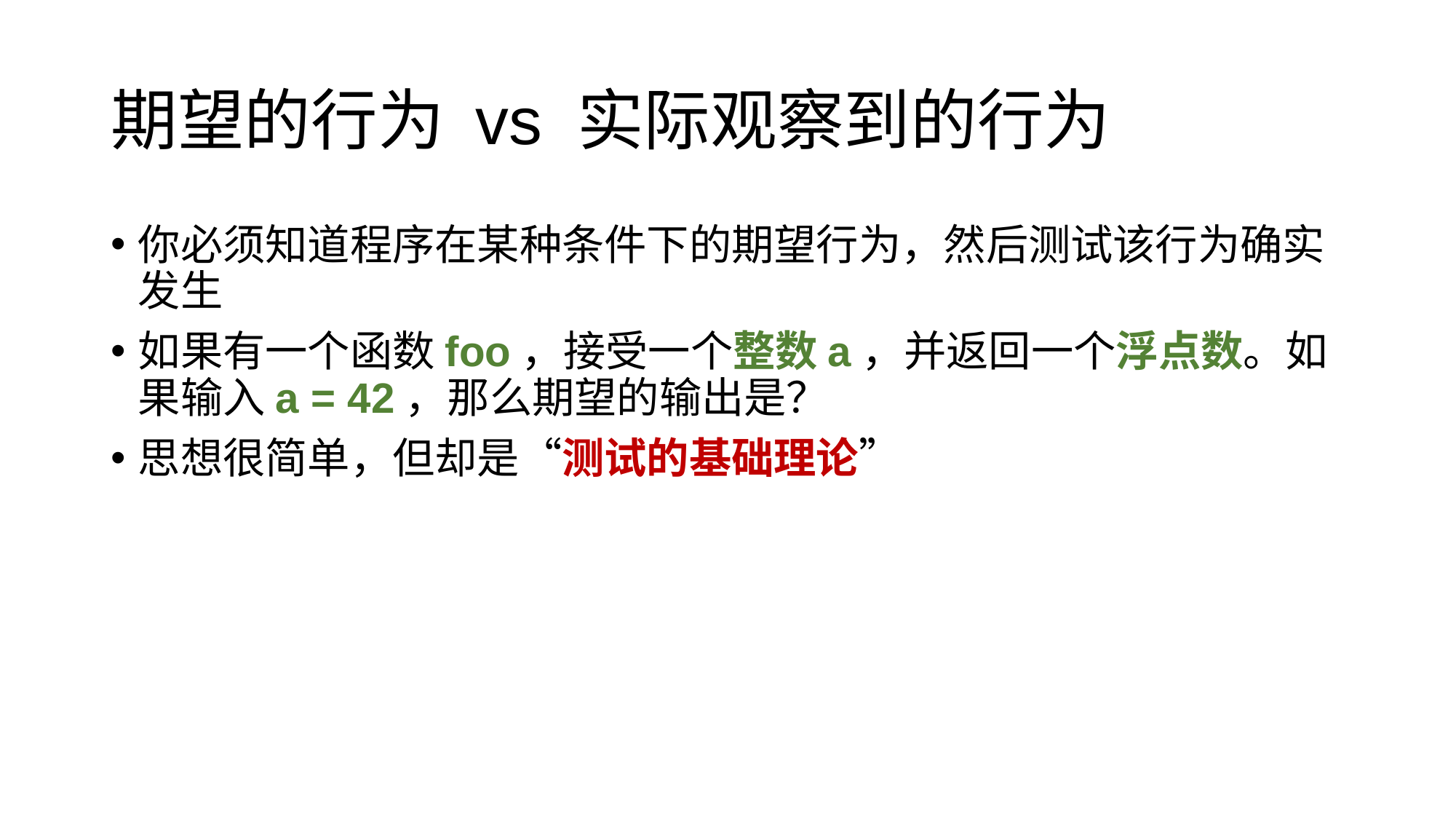

# 期望的行为 vs 实际观察到的行为
你必须知道程序在某种条件下的期望行为，然后测试该行为确实发生
如果有一个函数foo，接受一个整数a，并返回一个浮点数。如果输入a = 42，那么期望的输出是？
思想很简单，但却是“测试的基础理论”